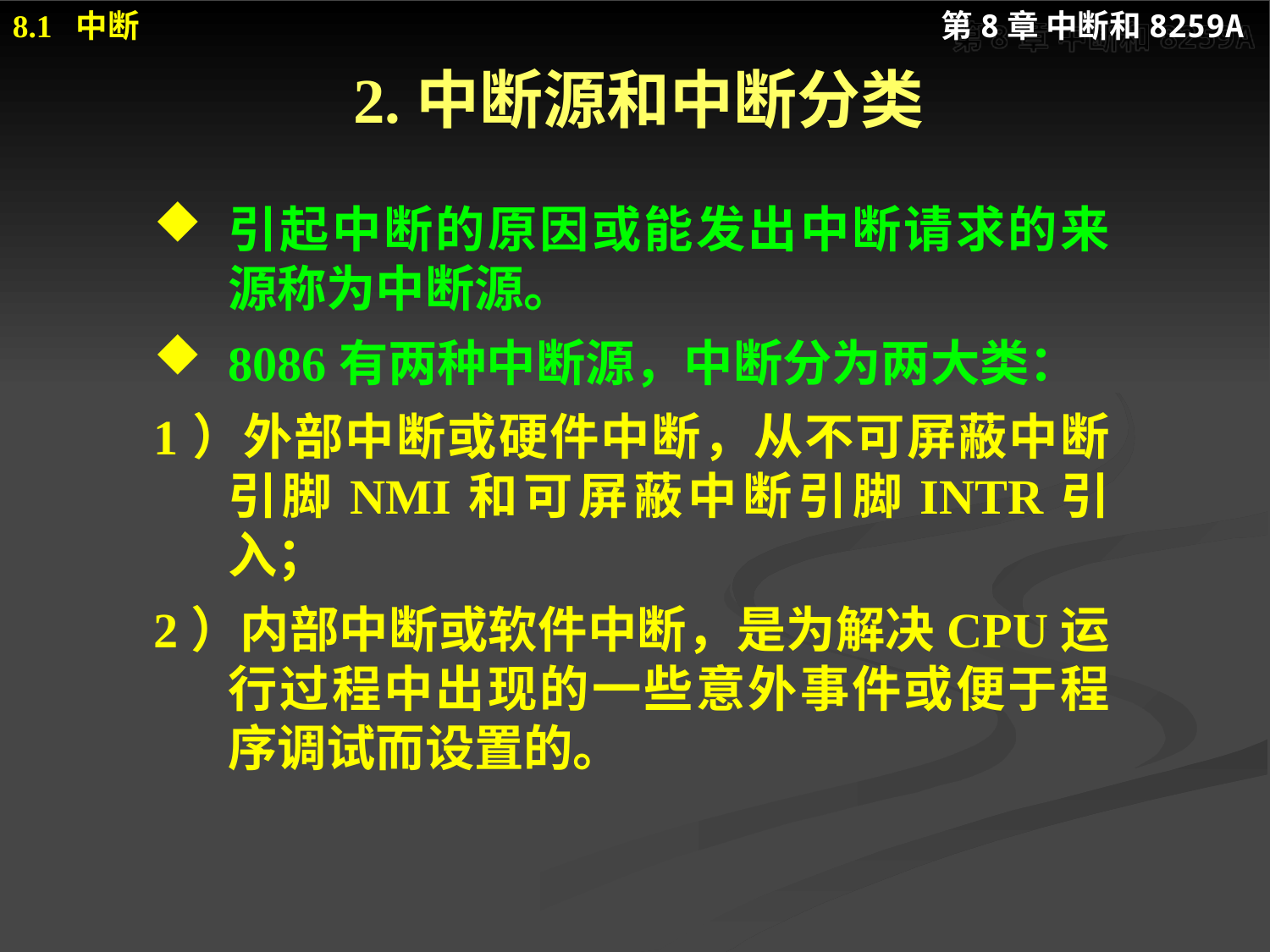

# 2.中断源和中断分类
引起中断的原因或能发出中断请求的来源称为中断源。
8086有两种中断源，中断分为两大类：
1）外部中断或硬件中断，从不可屏蔽中断引脚NMI和可屏蔽中断引脚INTR引入；
2）内部中断或软件中断，是为解决CPU运行过程中出现的一些意外事件或便于程序调试而设置的。